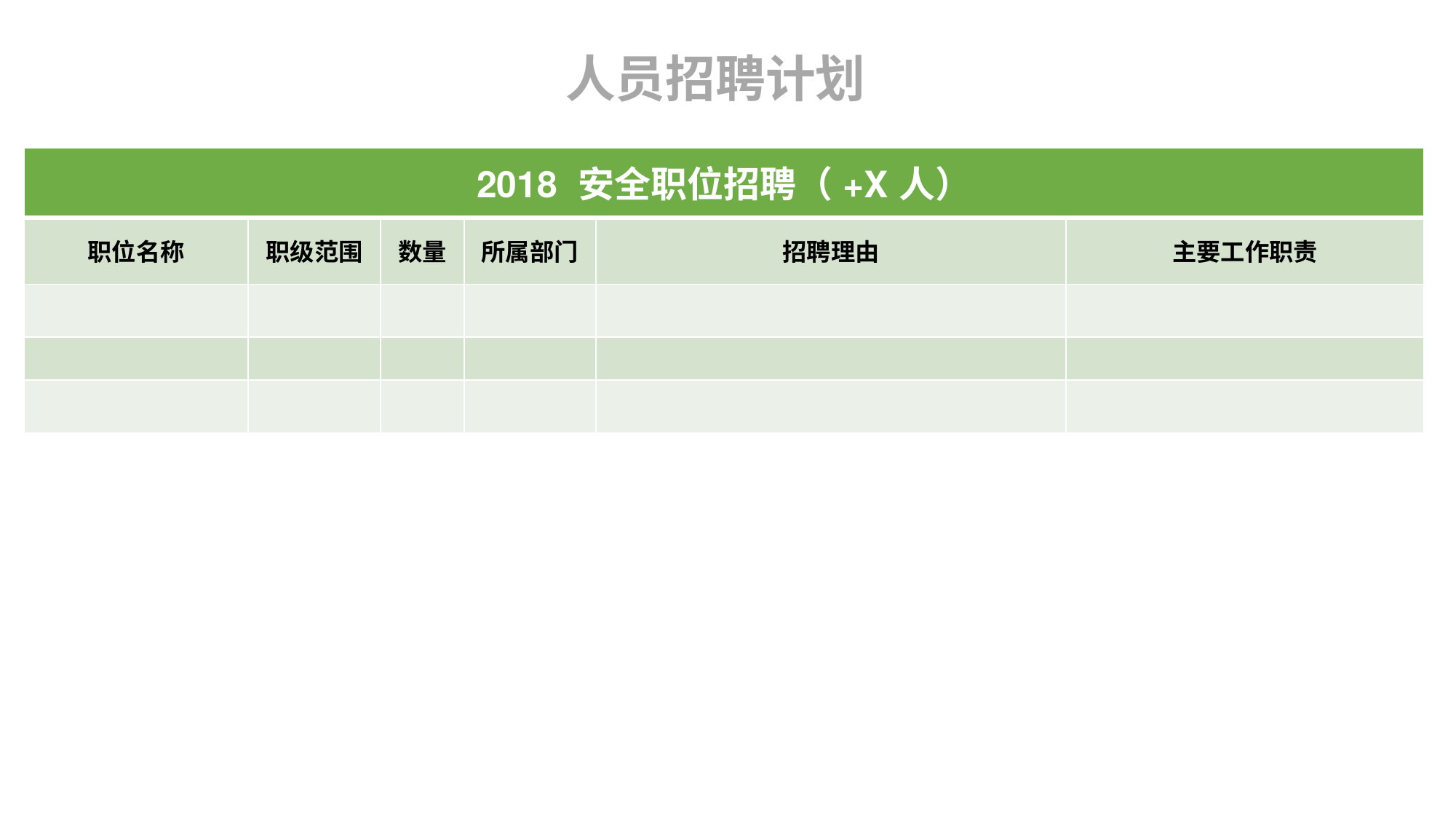

人员招聘计划
| 2018 安全职位招聘（+X人） |  |  |  |  |  |
| --- | --- | --- | --- | --- | --- |
| 职位名称 | 职级范围 | 数量 | 所属部门 | 招聘理由 | 主要工作职责 |
|  |  |  |  |  |  |
|  |  |  |  |  |  |
|  |  |  |  |  |  |